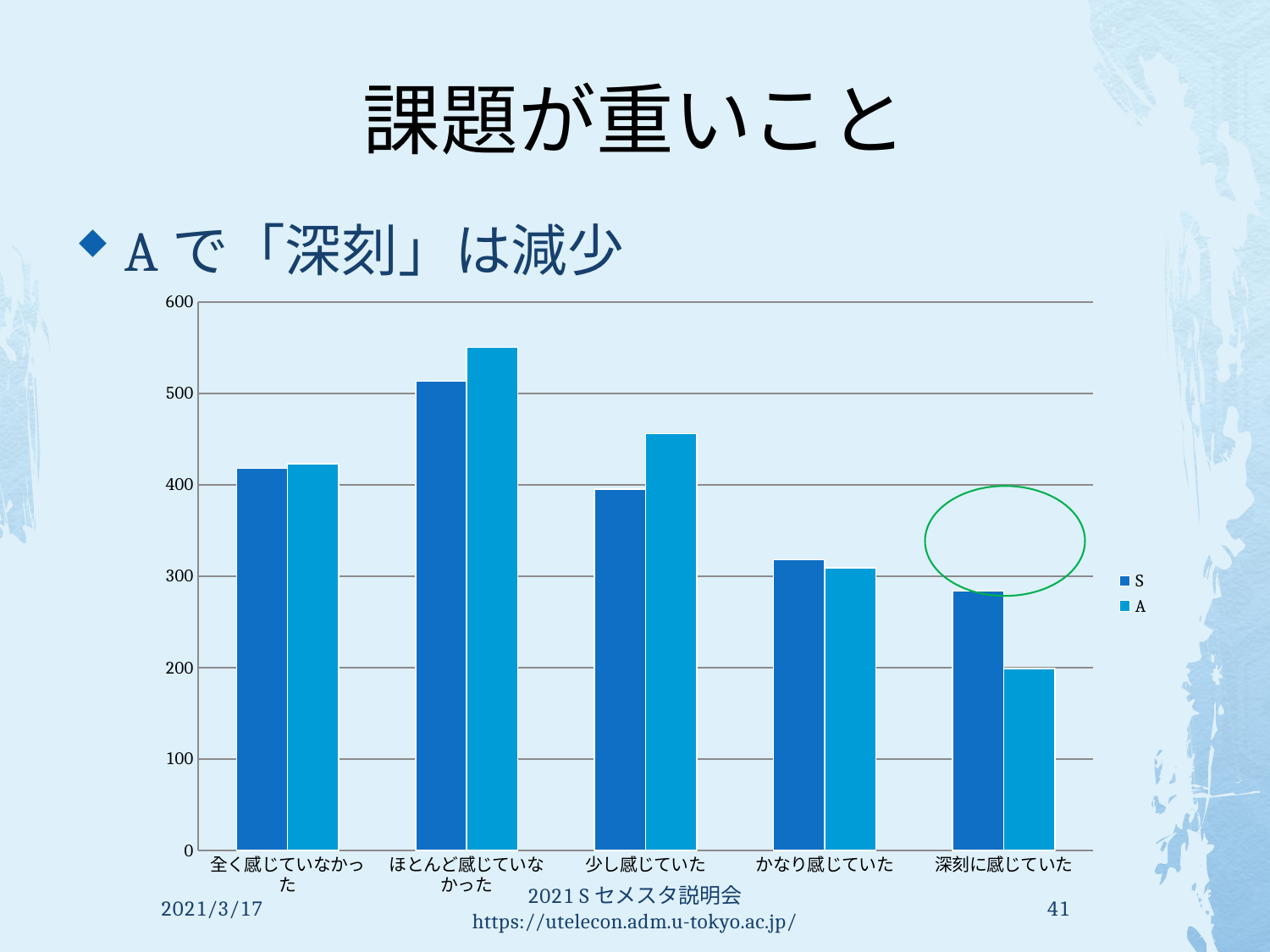

# 課題が重いこと
Aで「深刻」は減少

### Chart

| Category | S | A |
|---|---|---|
| 全く感じていなかった | 418.0 | 423.0 |
| ほとんど感じていなかった | 513.0 | 550.0 |
| 少し感じていた | 395.0 | 456.0 |
| かなり感じていた | 318.0 | 309.0 |
| 深刻に感じていた | 284.0 | 199.0 |
2021/3/17
2021 Sセメスタ説明会 https://utelecon.adm.u-tokyo.ac.jp/
41